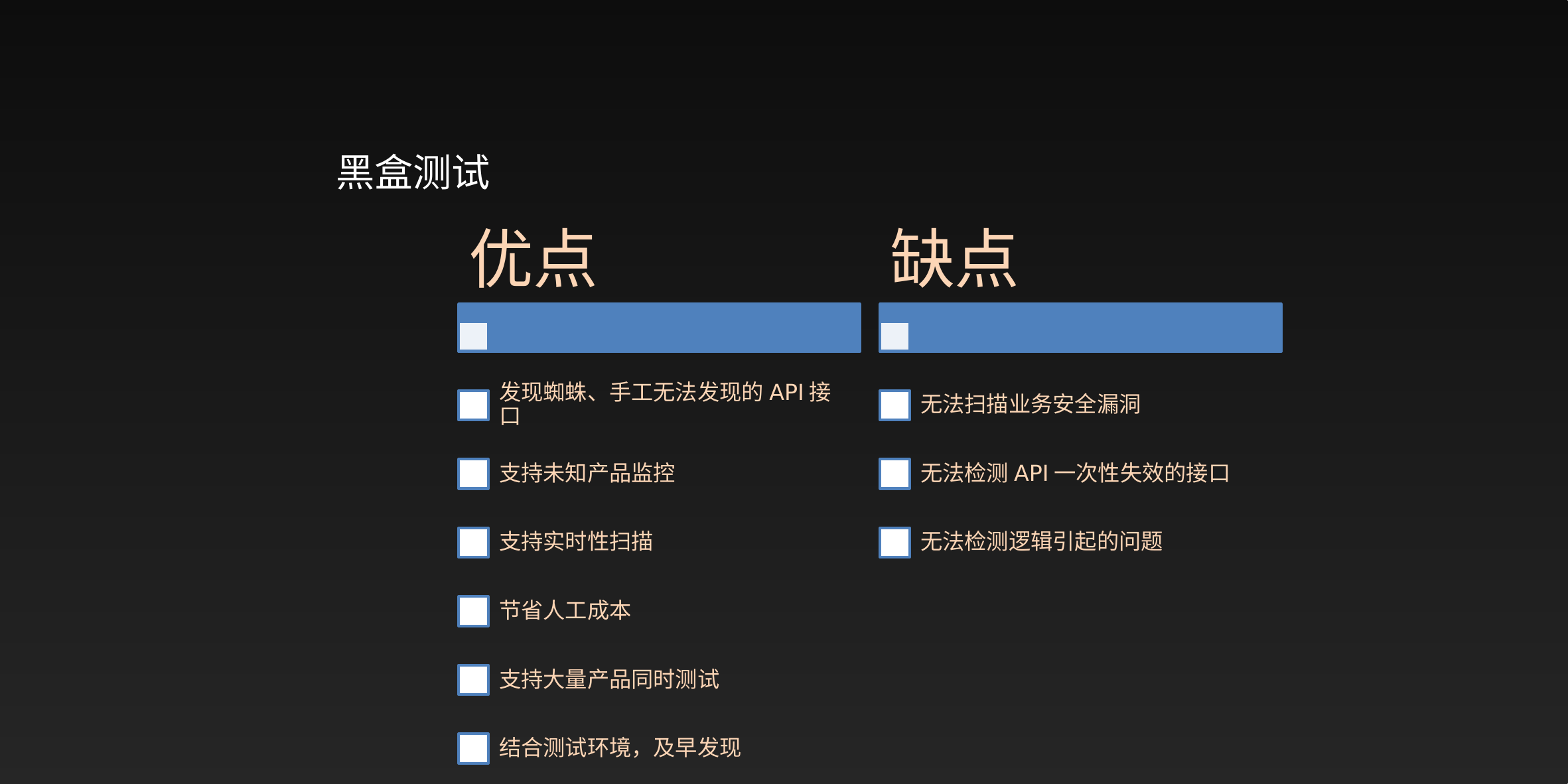

黑盒测试
优点
发现蜘蛛、手工无法发现的API接口
支持未知产品监控
支持实时性扫描
节省人工成本
支持大量产品同时测试
结合测试环境，及早发现
缺点
无法扫描业务安全漏洞
无法检测API一次性失效的接口
无法检测逻辑引起的问题